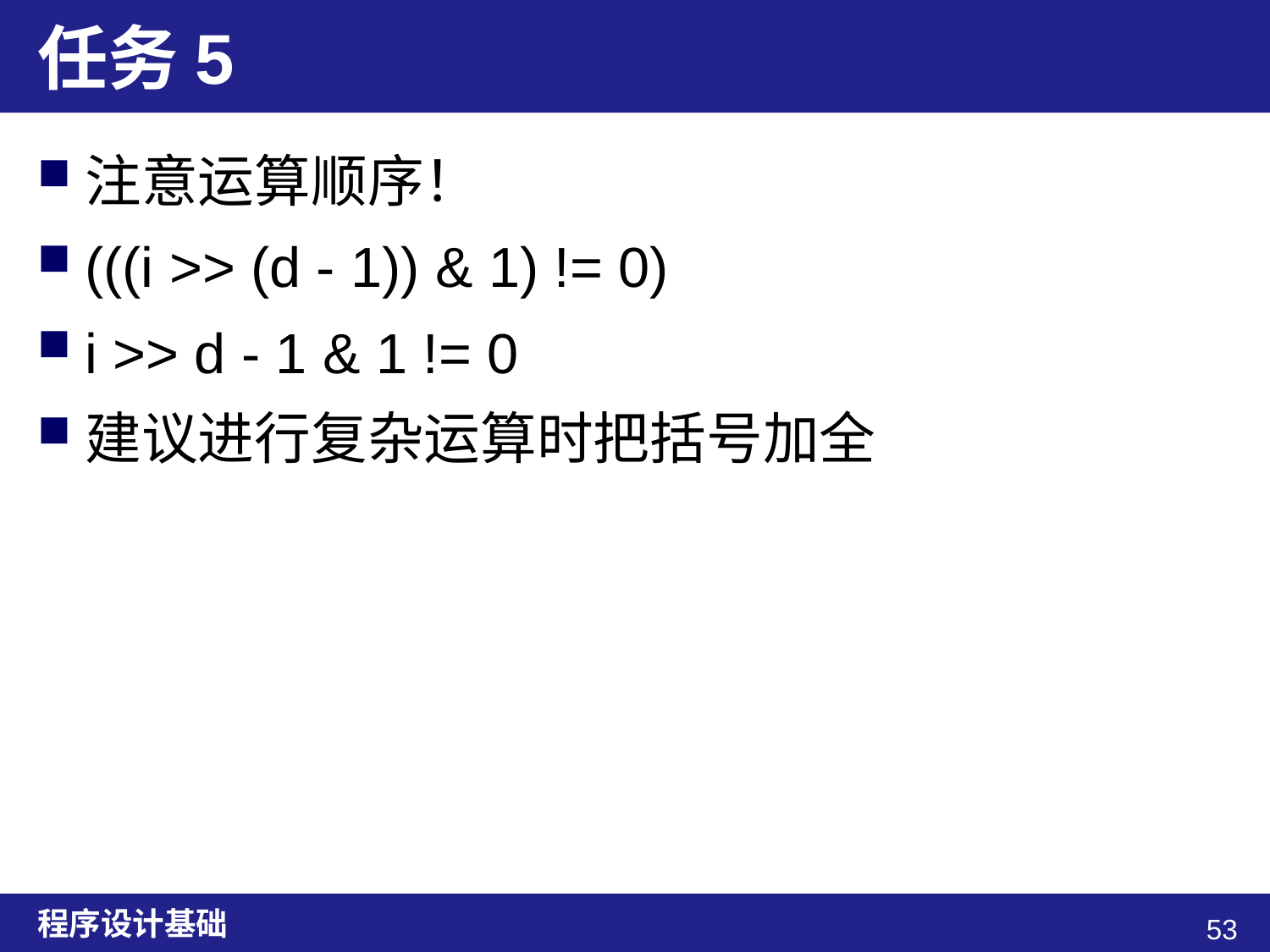

# 任务5
注意运算顺序！
(((i >> (d - 1)) & 1) != 0)
i >> d - 1 & 1 != 0
建议进行复杂运算时把括号加全